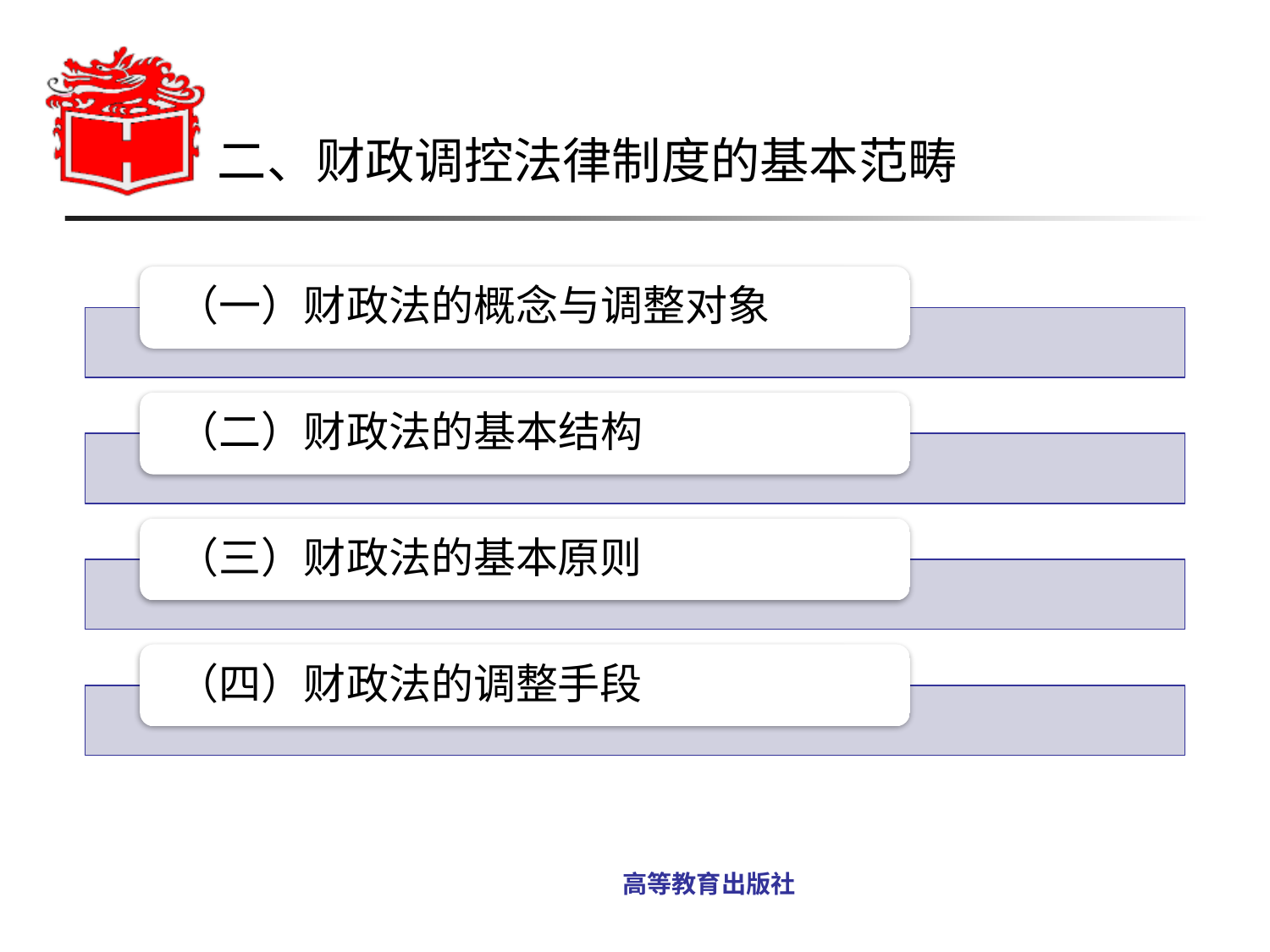

二、财政调控法律制度的基本范畴
（一）财政法的概念与调整对象
（二）财政法的基本结构
（三）财政法的基本原则
（四）财政法的调整手段

高等教育出版社